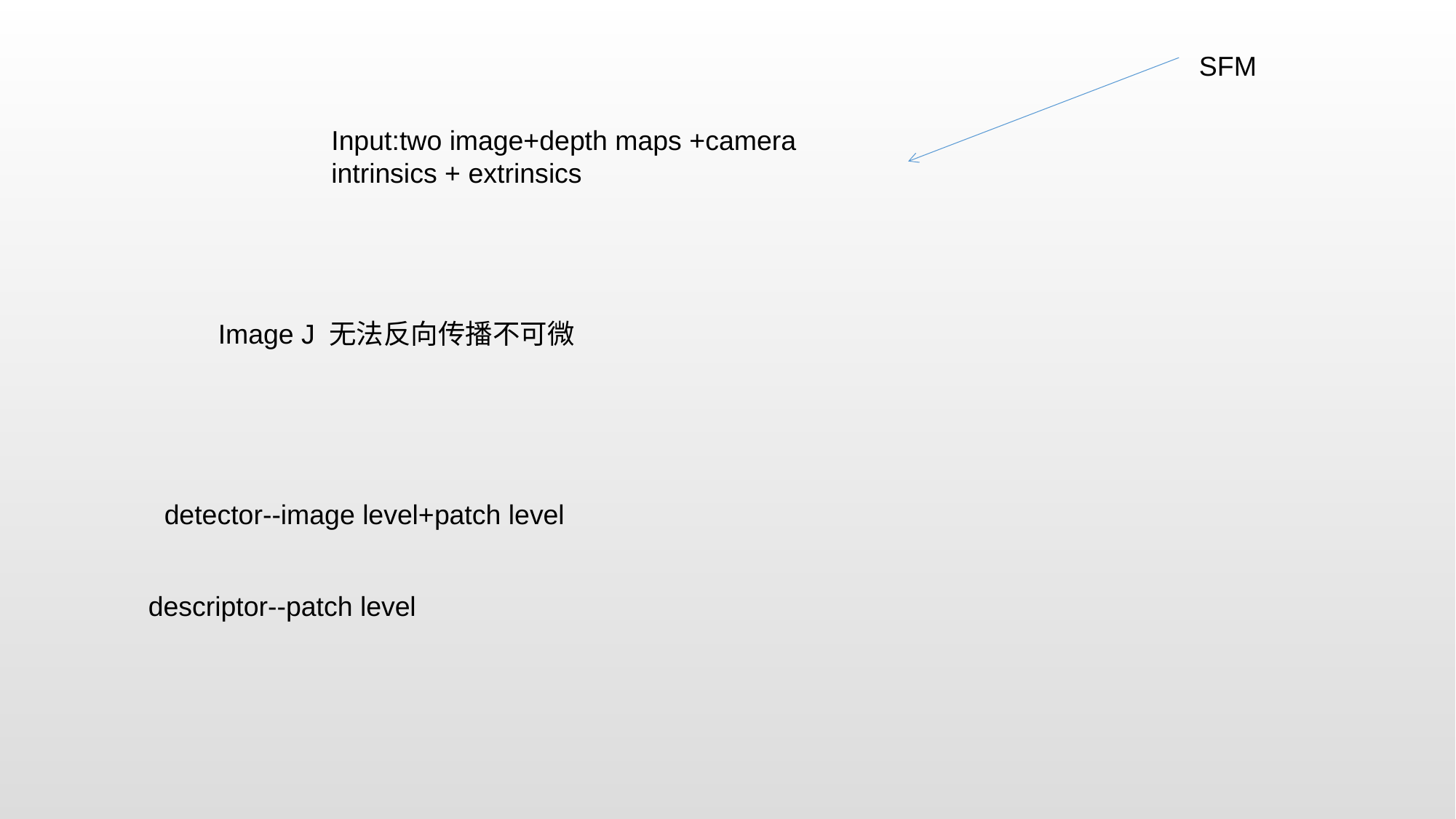

SFM
Input:two image+depth maps +camera intrinsics + extrinsics
Image J 无法反向传播不可微
detector--image level+patch level
descriptor--patch level